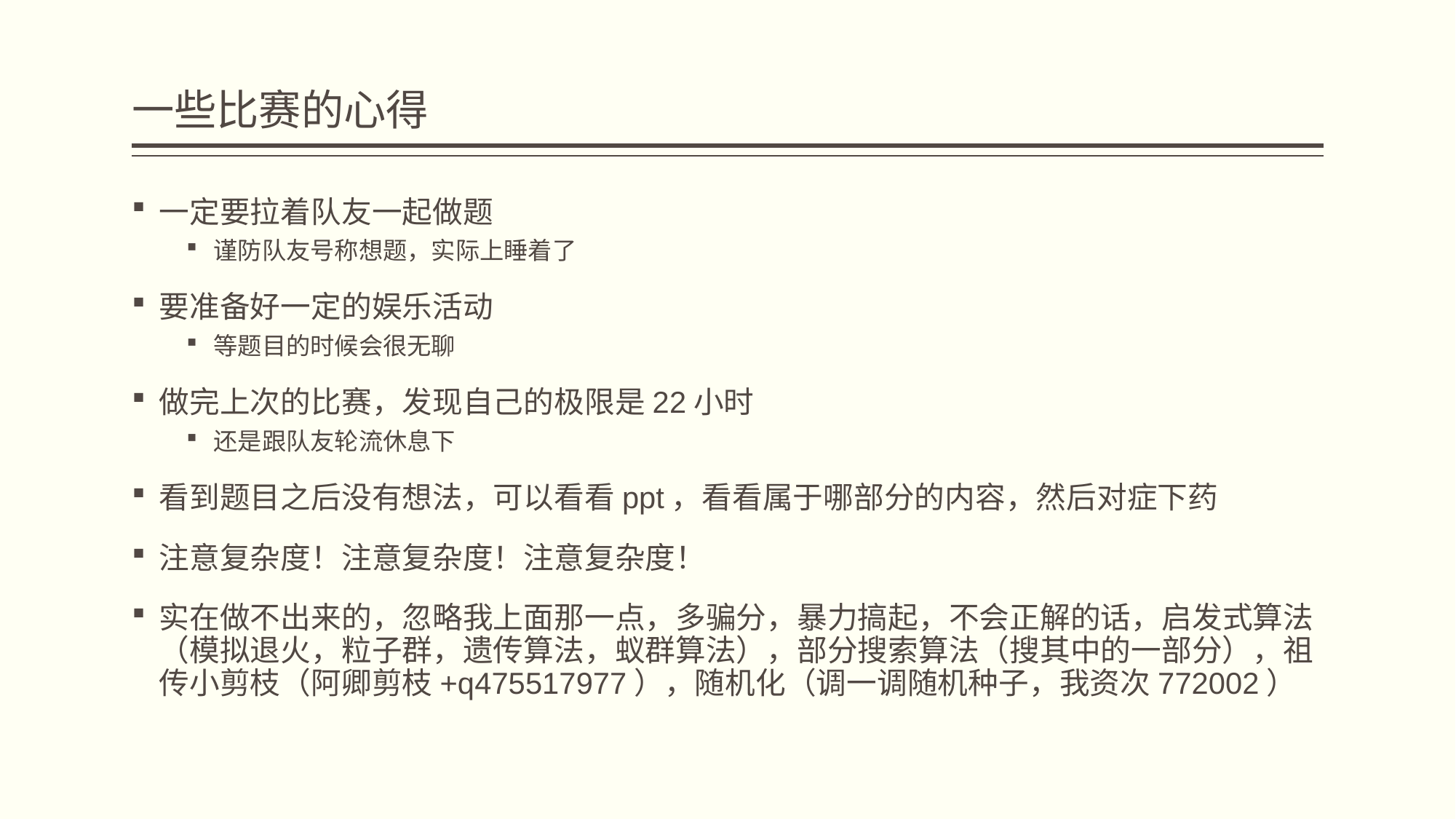

# 一些比赛的心得
一定要拉着队友一起做题
谨防队友号称想题，实际上睡着了
要准备好一定的娱乐活动
等题目的时候会很无聊
做完上次的比赛，发现自己的极限是22小时
还是跟队友轮流休息下
看到题目之后没有想法，可以看看ppt，看看属于哪部分的内容，然后对症下药
注意复杂度！注意复杂度！注意复杂度！
实在做不出来的，忽略我上面那一点，多骗分，暴力搞起，不会正解的话，启发式算法（模拟退火，粒子群，遗传算法，蚁群算法），部分搜索算法（搜其中的一部分），祖传小剪枝（阿卿剪枝+q475517977），随机化（调一调随机种子，我资次772002）